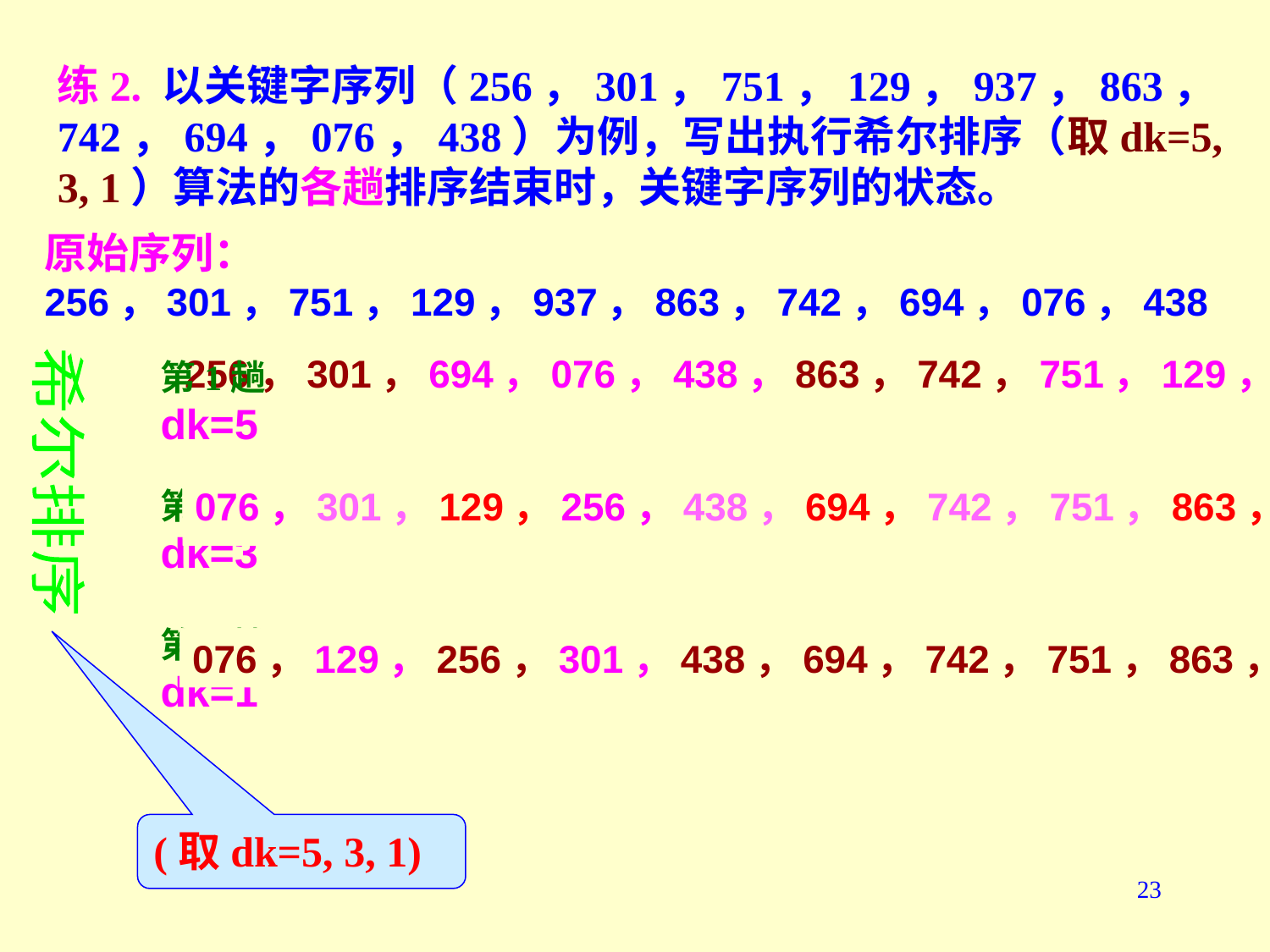

练2. 以关键字序列（256，301，751，129，937，863，742，694，076，438）为例，写出执行希尔排序（取dk=5, 3, 1）算法的各趟排序结束时，关键字序列的状态。
# 原始序列： 256，301，751，129，937，863，742，694，076，438
256，301，751，129，937，863，742，694，076，438
256，301，751，129，937，863，742，694，076，438
256，301，694，129，937，863，742，751，076，438
256，301，694，076，937，863，742，751，129，438
256，301，694，076，438，863，742，751，129，937
第1趟
dk=5
第2趟
dk=3
第3趟
dk=1
希尔排序
076，301，129，256，438，694，742，751，863，937
076，301，694，256，438，863，742，751，129，937
256，301，694，076，438，863，742，751，129，937
256，301，694，076，438，863，742，751，129，937
076，301，694，256，438，863，742，751，129，937
076，301，694，256，438，863，742，751，129，937
076，301，129，256，438，694，742，751，863，937
076，301，129，256，438，694，742，751，863，937
076，129，256，301，438，694，742，751，863，937
(取dk=5, 3, 1)
23